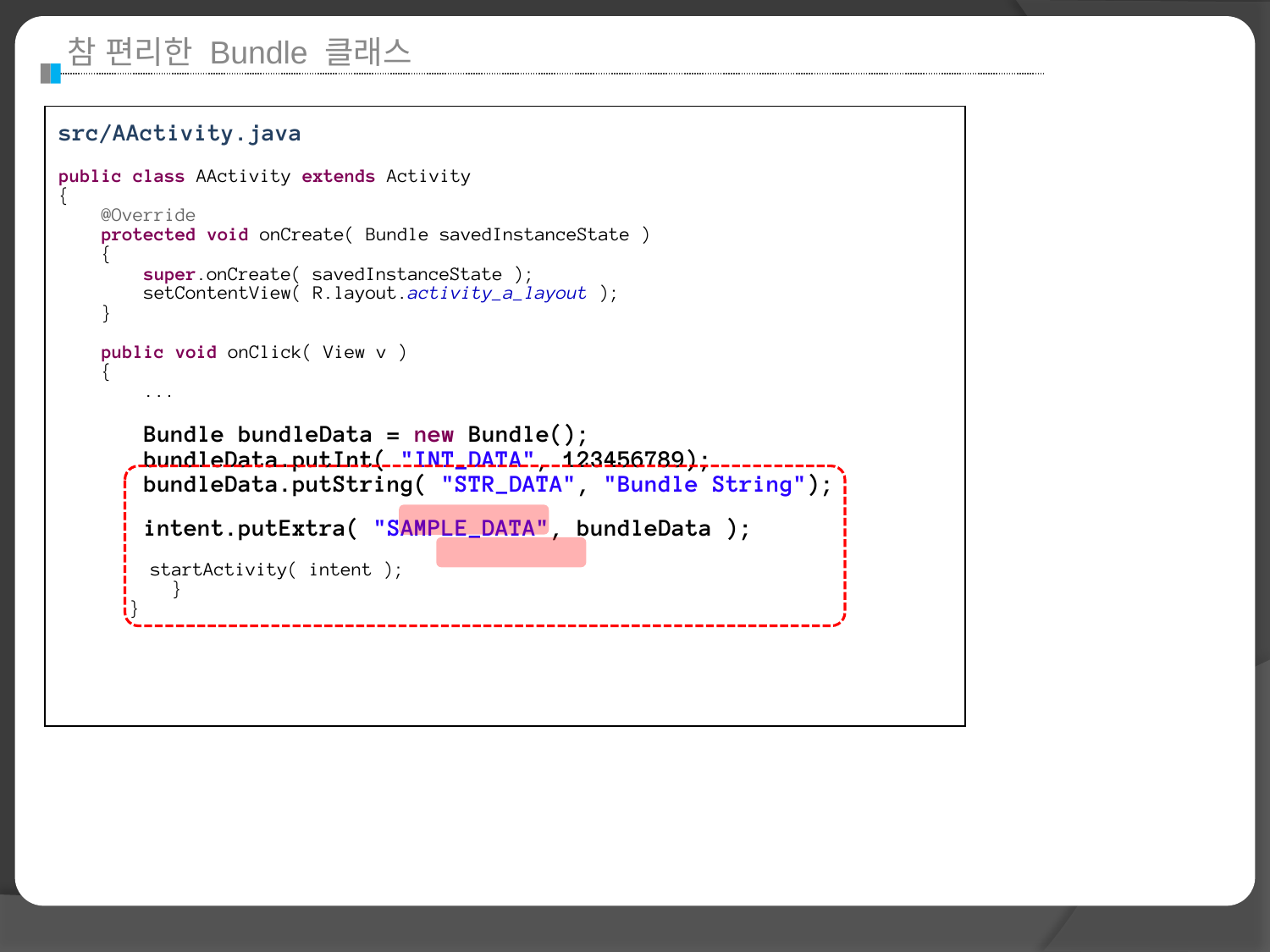

참 편리한 Bundle 클래스

| src/AActivity.java public class AActivity extends Activity { @Override protected void onCreate( Bundle savedInstanceState ) { super.onCreate( savedInstanceState ); setContentView( R.layout.activity\_a\_layout ); } public void onClick( View v ) { ... Bundle bundleData = new Bundle(); bundleData.putInt( "INT\_DATA", 123456789); bundleData.putString( "STR\_DATA", "Bundle String"); intent.putExtra( "SAMPLE\_DATA", bundleData ); startActivity( intent ); } } |
| --- |